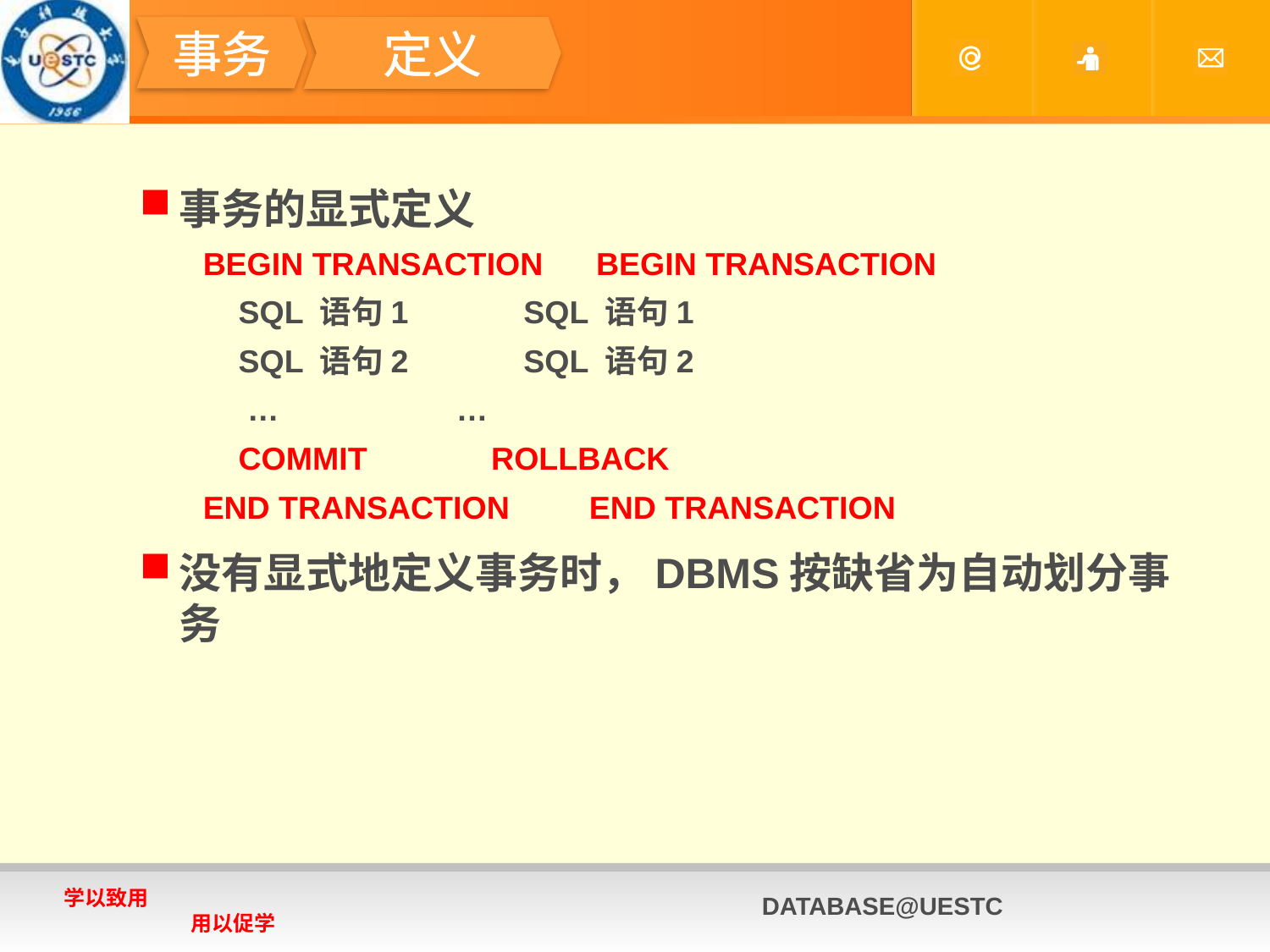

#
事务
定义
事务的显式定义
BEGIN TRANSACTION      BEGIN TRANSACTION
    SQL 语句1             SQL 语句1
    SQL 语句2             SQL 语句2
     …                    …
    COMMIT              ROLLBACK
END TRANSACTION         END TRANSACTION
没有显式地定义事务时，DBMS按缺省为自动划分事务